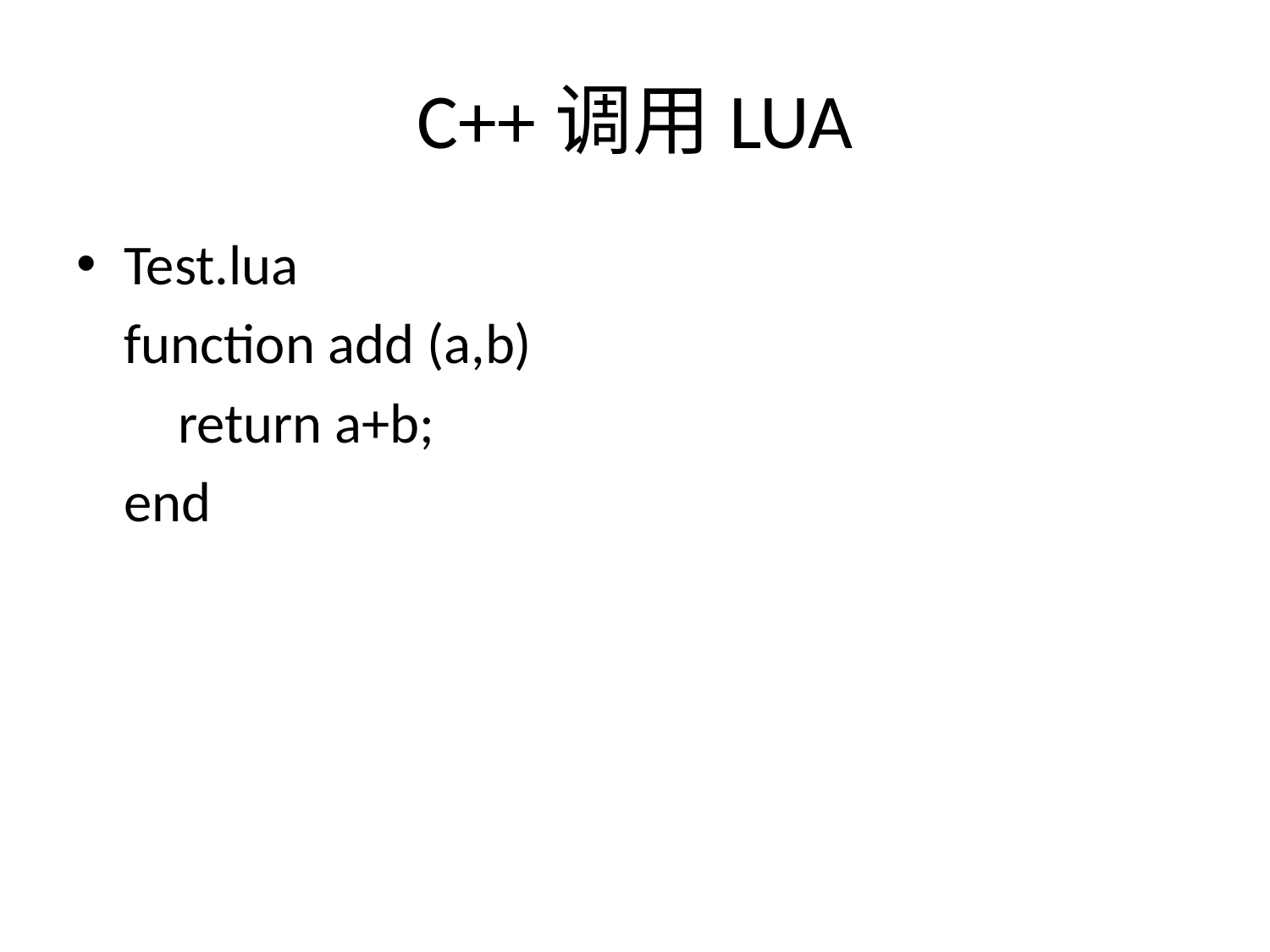

# C++调用LUA
Test.lua
	function add (a,b)
        return a+b;
	end